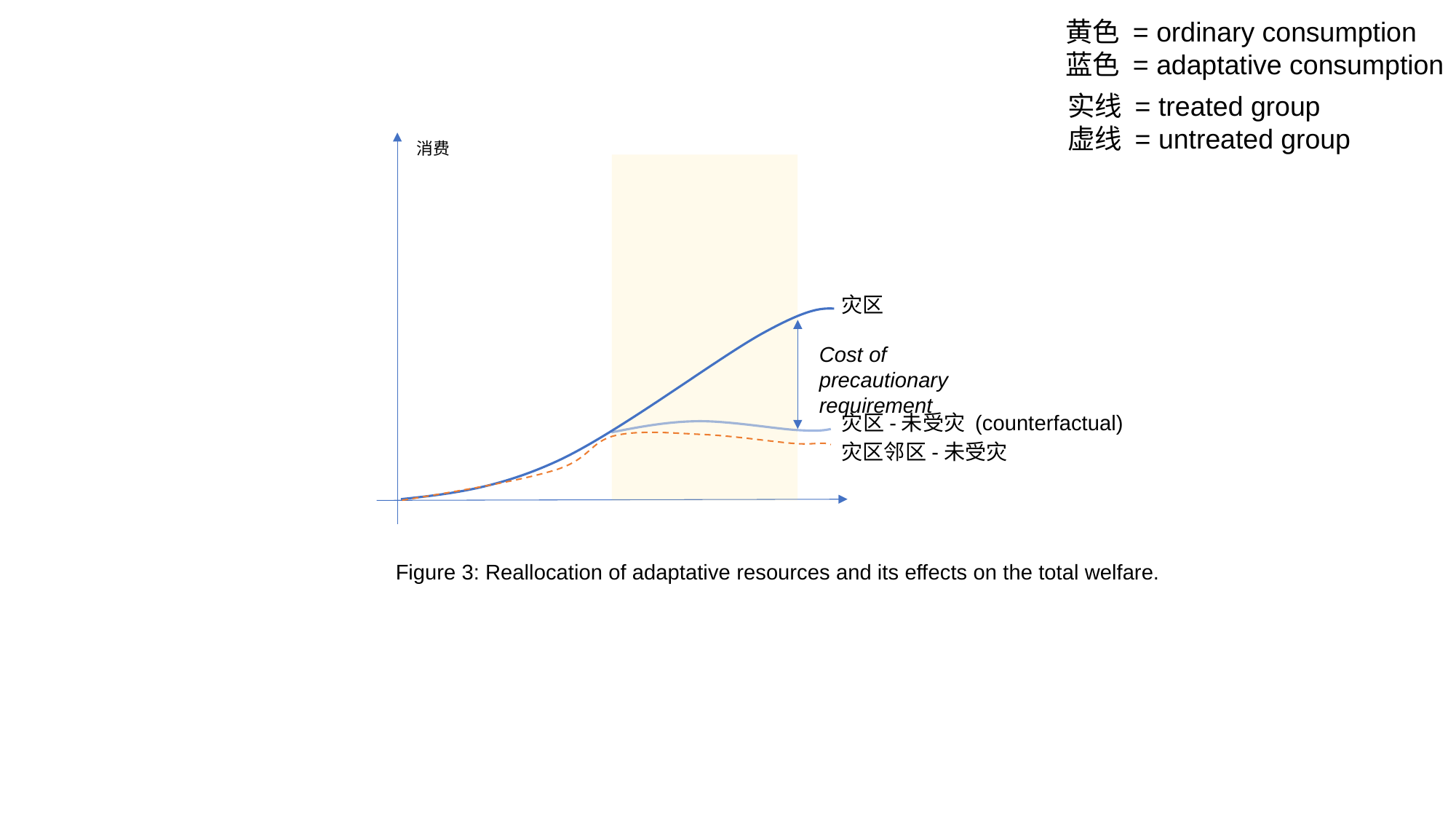

黄色 = ordinary consumption
蓝色 = adaptative consumption
实线 = treated group
虚线 = untreated group
消费

灾区

Cost of precautionary requirement
灾区-未受灾 (counterfactual)

灾区邻区-未受灾
Figure 3: Reallocation of adaptative resources and its effects on the total welfare.